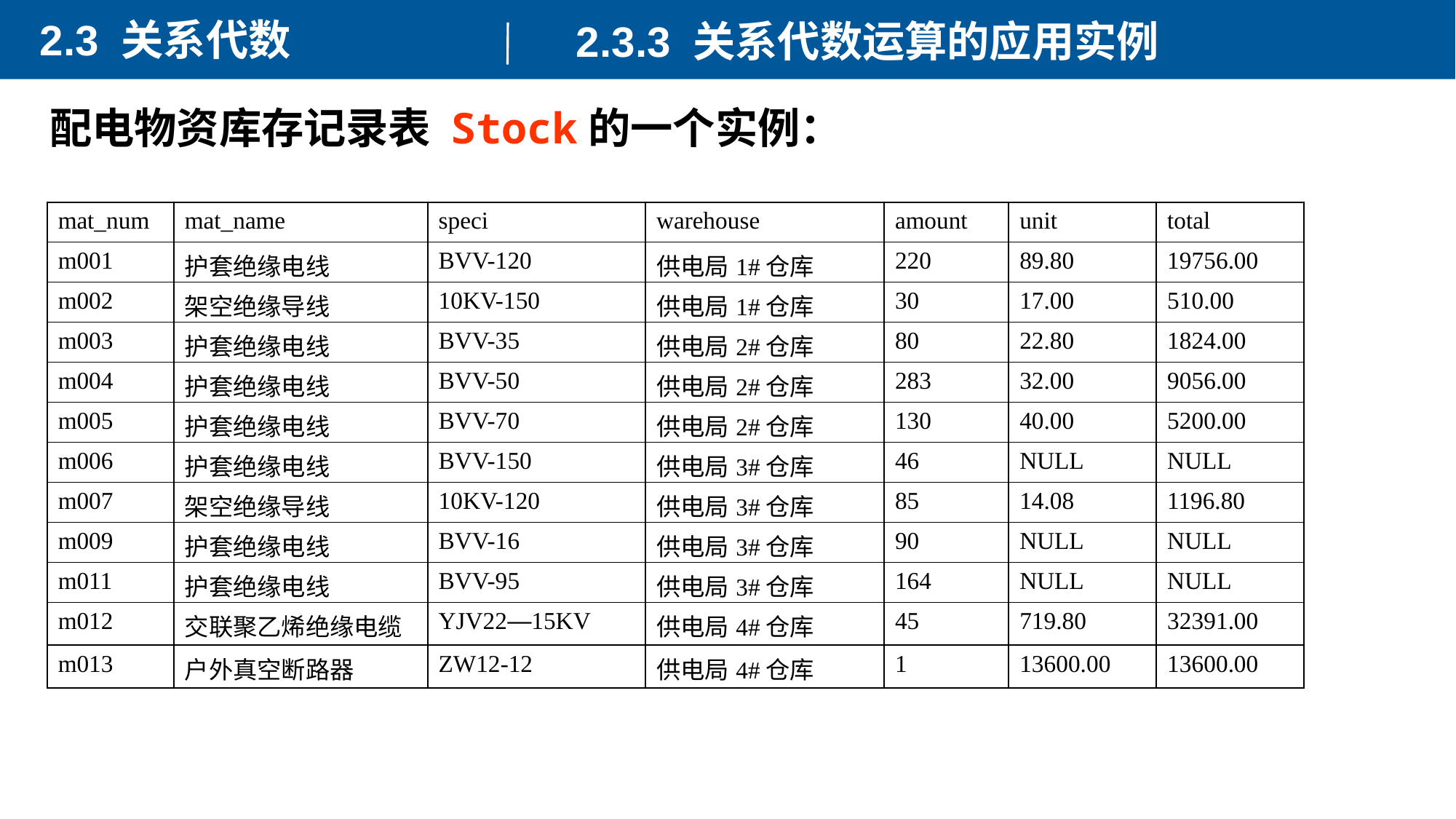

2.3 关系代数
2.3.3 关系代数运算的应用实例
配电物资库存记录表 Stock的一个实例：
| mat\_num | mat\_name | speci | warehouse | amount | unit | total |
| --- | --- | --- | --- | --- | --- | --- |
| m001 | 护套绝缘电线 | BVV-120 | 供电局1#仓库 | 220 | 89.80 | 19756.00 |
| m002 | 架空绝缘导线 | 10KV-150 | 供电局1#仓库 | 30 | 17.00 | 510.00 |
| m003 | 护套绝缘电线 | BVV-35 | 供电局2#仓库 | 80 | 22.80 | 1824.00 |
| m004 | 护套绝缘电线 | BVV-50 | 供电局2#仓库 | 283 | 32.00 | 9056.00 |
| m005 | 护套绝缘电线 | BVV-70 | 供电局2#仓库 | 130 | 40.00 | 5200.00 |
| m006 | 护套绝缘电线 | BVV-150 | 供电局3#仓库 | 46 | NULL | NULL |
| m007 | 架空绝缘导线 | 10KV-120 | 供电局3#仓库 | 85 | 14.08 | 1196.80 |
| m009 | 护套绝缘电线 | BVV-16 | 供电局3#仓库 | 90 | NULL | NULL |
| m011 | 护套绝缘电线 | BVV-95 | 供电局3#仓库 | 164 | NULL | NULL |
| m012 | 交联聚乙烯绝缘电缆 | YJV22—15KV | 供电局4#仓库 | 45 | 719.80 | 32391.00 |
| m013 | 户外真空断路器 | ZW12-12 | 供电局4#仓库 | 1 | 13600.00 | 13600.00 |